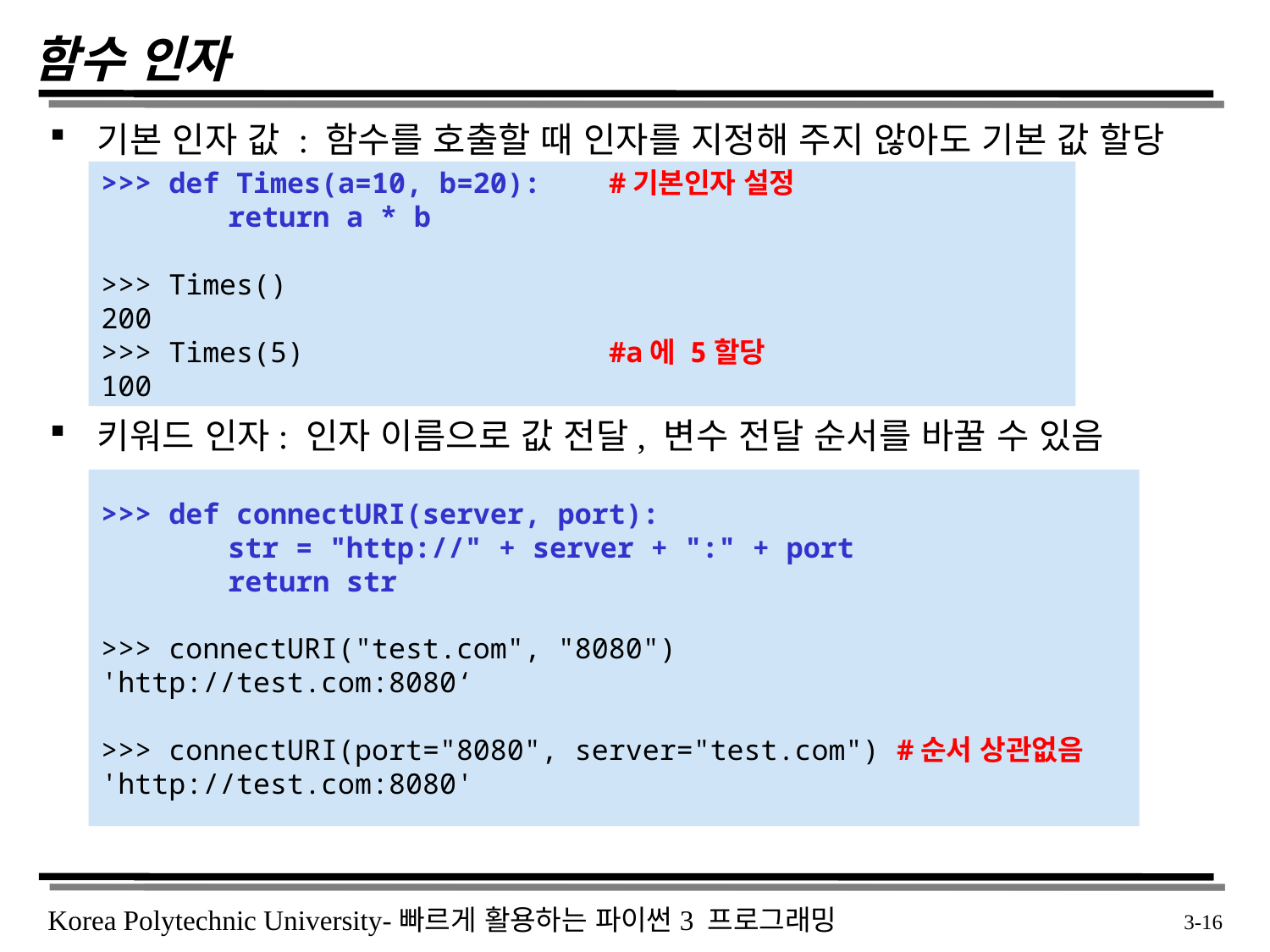

# 함수 인자
기본 인자 값 : 함수를 호출할 때 인자를 지정해 주지 않아도 기본 값 할당

키워드 인자: 인자 이름으로 값 전달, 변수 전달 순서를 바꿀 수 있음
>>> def Times(a=10, b=20):	#기본인자 설정
	return a * b

>>> Times()
200
>>> Times(5)			#a에 5할당
100
>>> def connectURI(server, port):
	str = "http://" + server + ":" + port
	return str

>>> connectURI("test.com", "8080")
'http://test.com:8080‘

>>> connectURI(port="8080", server="test.com") #순서 상관없음
'http://test.com:8080'
 3-16